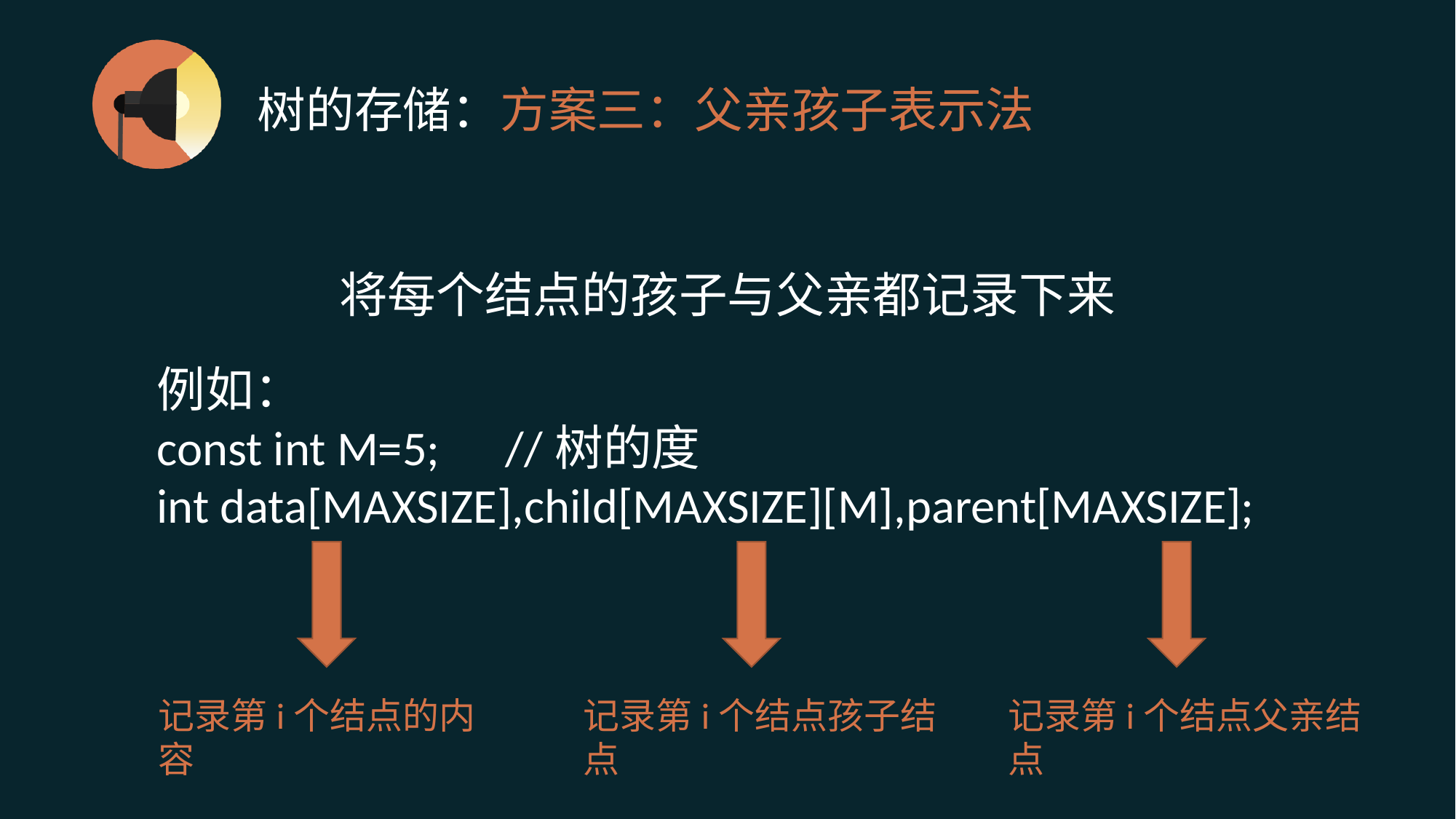

# 树的存储：方案三：父亲孩子表示法
将每个结点的孩子与父亲都记录下来
例如：
const int M=5;      //树的度
int data[MAXSIZE],child[MAXSIZE][M],parent[MAXSIZE];

记录第i个结点的内容
记录第i个结点孩子结点
记录第i个结点父亲结点